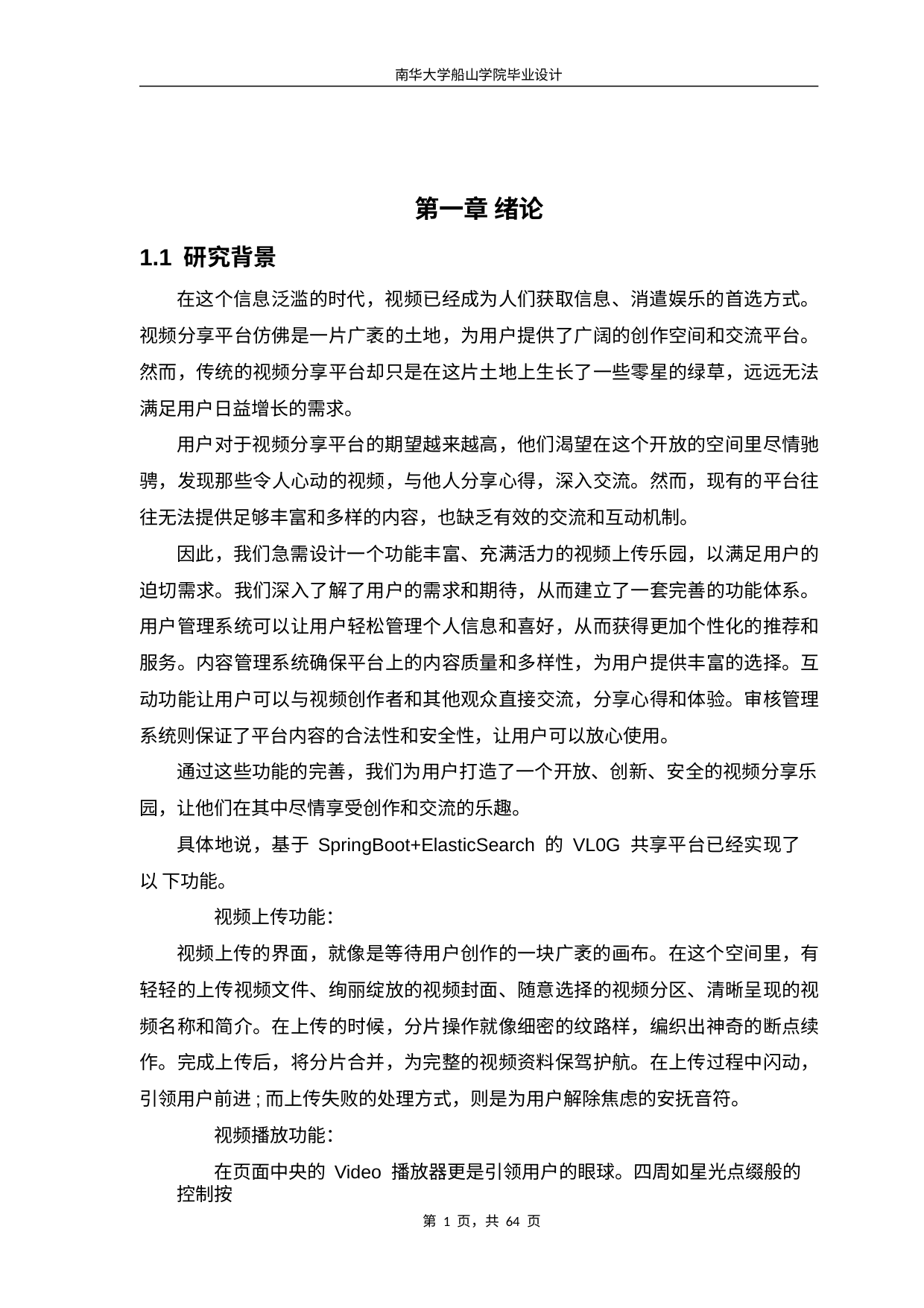

南华大学船山学院毕业设计

第一章 绪论
1.1 研究背景
在这个信息泛滥的时代，视频已经成为人们获取信息、消遣娱乐的首选方式。 视频分享平台仿佛是一片广袤的土地，为用户提供了广阔的创作空间和交流平台。 然而，传统的视频分享平台却只是在这片土地上生长了一些零星的绿草，远远无法 满足用户日益增长的需求。
用户对于视频分享平台的期望越来越高，他们渴望在这个开放的空间里尽情驰 骋，发现那些令人心动的视频，与他人分享心得，深入交流。然而，现有的平台往 往无法提供足够丰富和多样的内容，也缺乏有效的交流和互动机制。
因此，我们急需设计一个功能丰富、充满活力的视频上传乐园，以满足用户的 迫切需求。我们深入了解了用户的需求和期待，从而建立了一套完善的功能体系。 用户管理系统可以让用户轻松管理个人信息和喜好，从而获得更加个性化的推荐和 服务。内容管理系统确保平台上的内容质量和多样性，为用户提供丰富的选择。互 动功能让用户可以与视频创作者和其他观众直接交流，分享心得和体验。审核管理 系统则保证了平台内容的合法性和安全性，让用户可以放心使用。
通过这些功能的完善，我们为用户打造了一个开放、创新、安全的视频分享乐 园，让他们在其中尽情享受创作和交流的乐趣。
具体地说，基于 SpringBoot+ElasticSearch 的 VL0G 共享平台已经实现了以 下功能。
视频上传功能：
视频上传的界面，就像是等待用户创作的一块广袤的画布。在这个空间里，有 轻轻的上传视频文件、绚丽绽放的视频封面、随意选择的视频分区、清晰呈现的视 频名称和简介。在上传的时候，分片操作就像细密的纹路样，编织出神奇的断点续 作。完成上传后，将分片合并，为完整的视频资料保驾护航。在上传过程中闪动， 引领用户前进;而上传失败的处理方式，则是为用户解除焦虑的安抚音符。
视频播放功能：
在页面中央的 Video 播放器更是引领用户的眼球。四周如星光点缀般的控制按
第 1 页，共 64 页